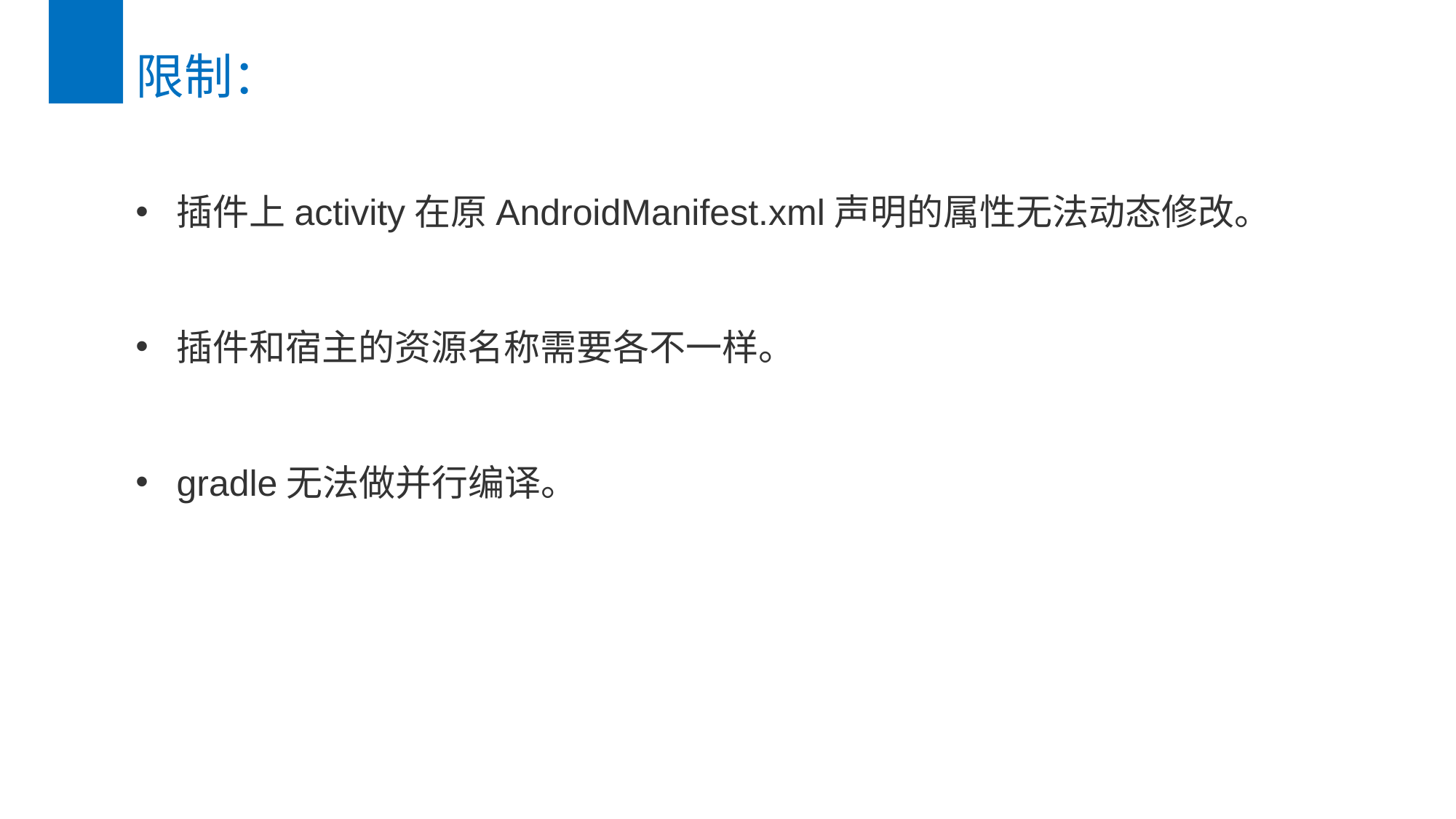

# 限制：
插件上activity在原AndroidManifest.xml声明的属性无法动态修改。

插件和宿主的资源名称需要各不一样。

gradle无法做并行编译。